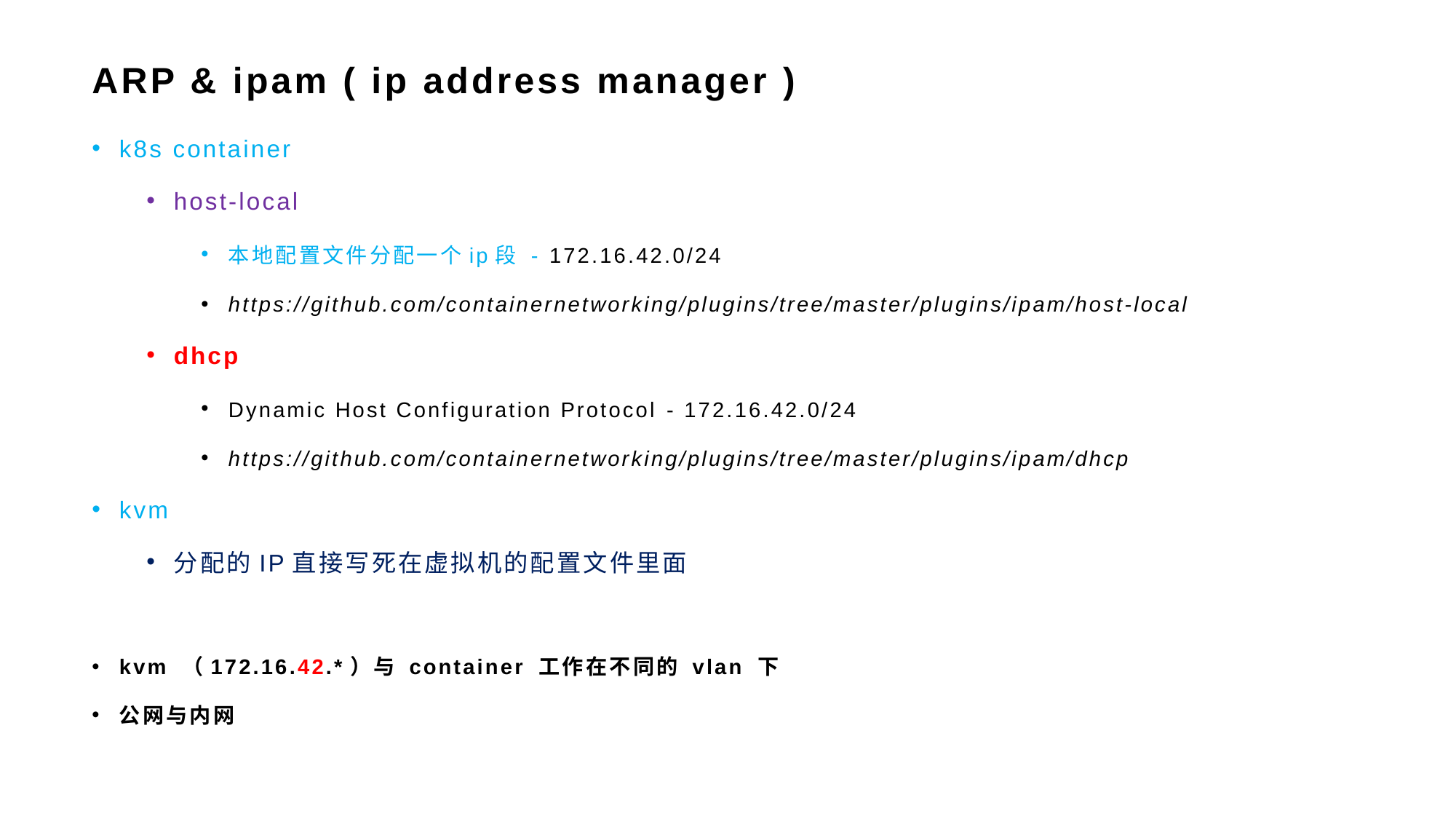

# ARP & ipam ( ip address manager )
k8s container
host-local
本地配置文件分配一个ip段 - 172.16.42.0/24
https://github.com/containernetworking/plugins/tree/master/plugins/ipam/host-local
dhcp
Dynamic Host Configuration Protocol - 172.16.42.0/24
https://github.com/containernetworking/plugins/tree/master/plugins/ipam/dhcp
kvm
分配的IP直接写死在虚拟机的配置文件里面

kvm （172.16.42.*）与 container 工作在不同的 vlan 下
公网与内网